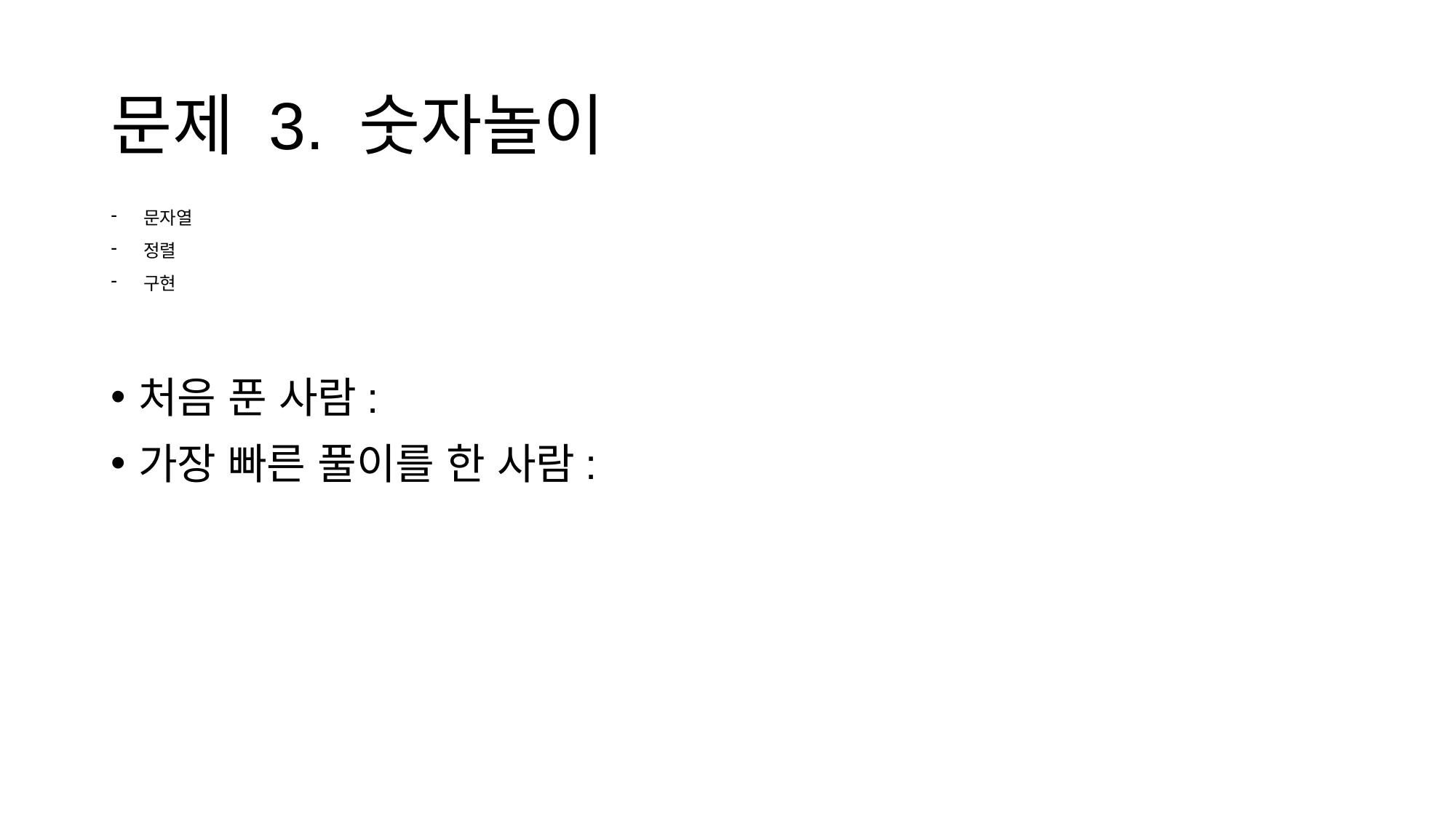

# 문제 3. 숫자놀이
문자열
정렬
구현

처음 푼 사람:
가장 빠른 풀이를 한 사람: